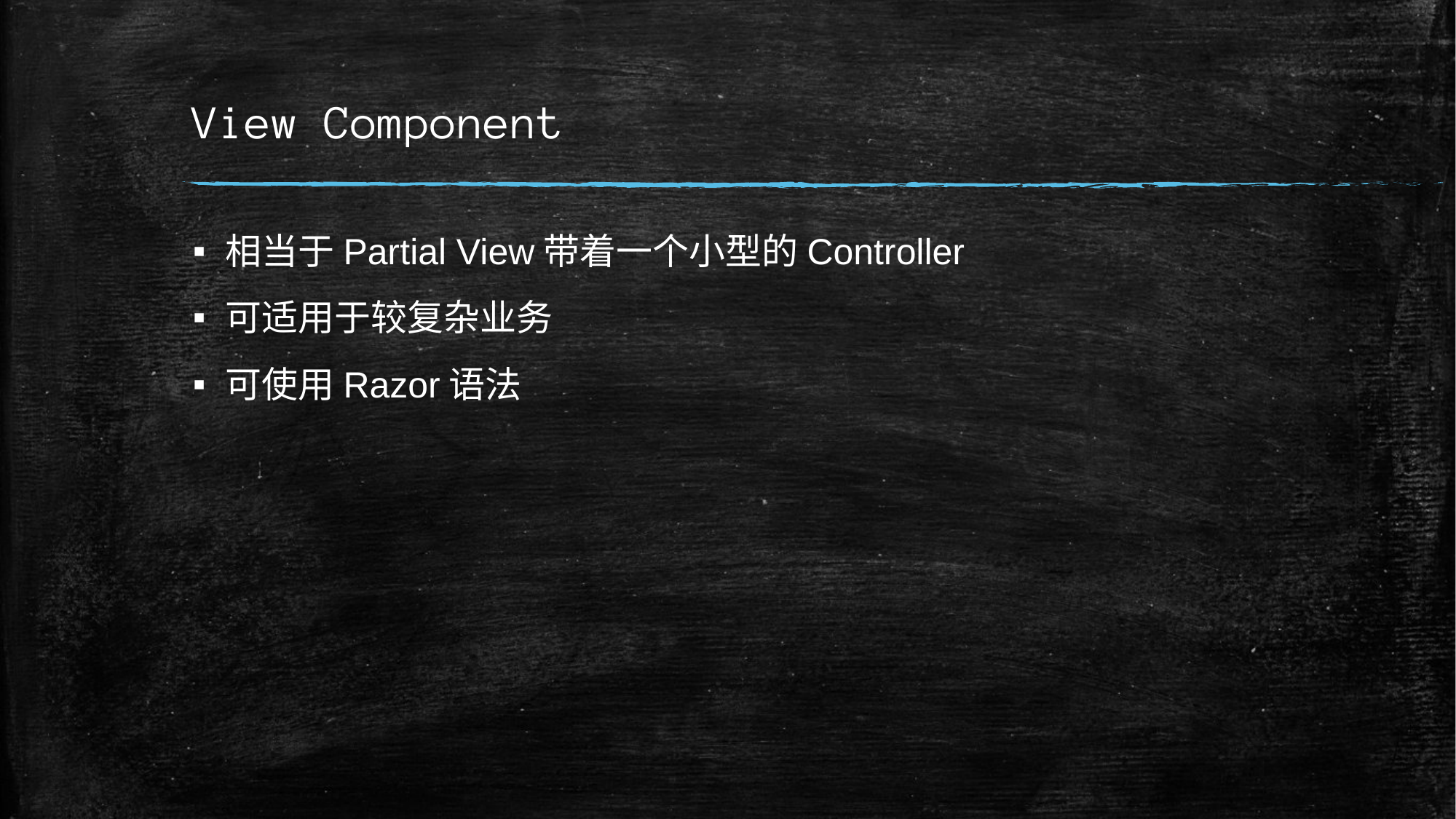

# View Component
相当于Partial View带着一个小型的Controller
可适用于较复杂业务
可使用Razor语法